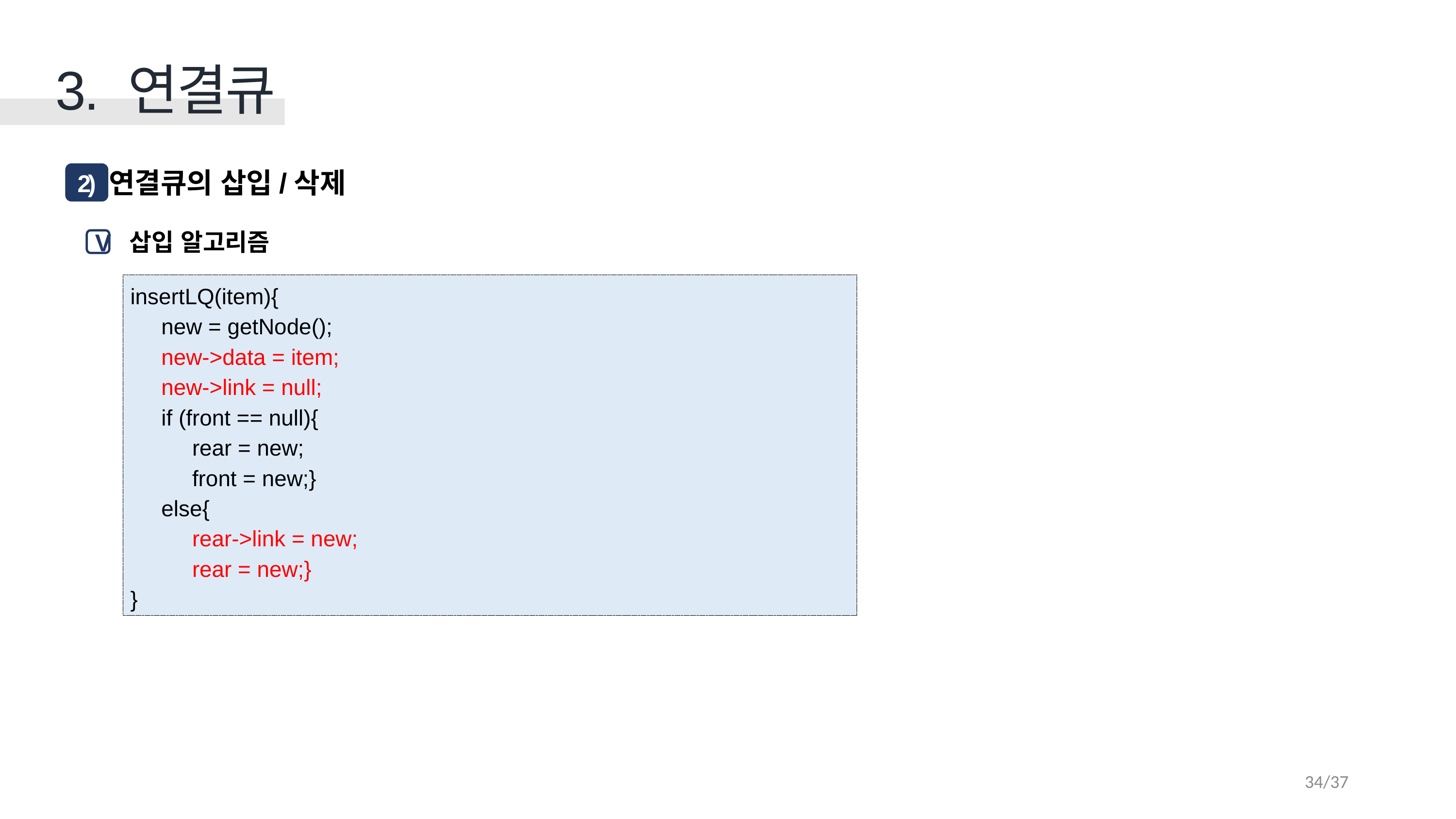

3. 연결큐

연결큐의 삽입/삭제
2)
 삽입 알고리즘
V
insertLQ(item){
     new = getNode();
     new->data = item;
     new->link = null;
     if (front == null){
          rear = new;
          front = new;}
     else{
          rear->link = new;
          rear = new;}
}
34/37